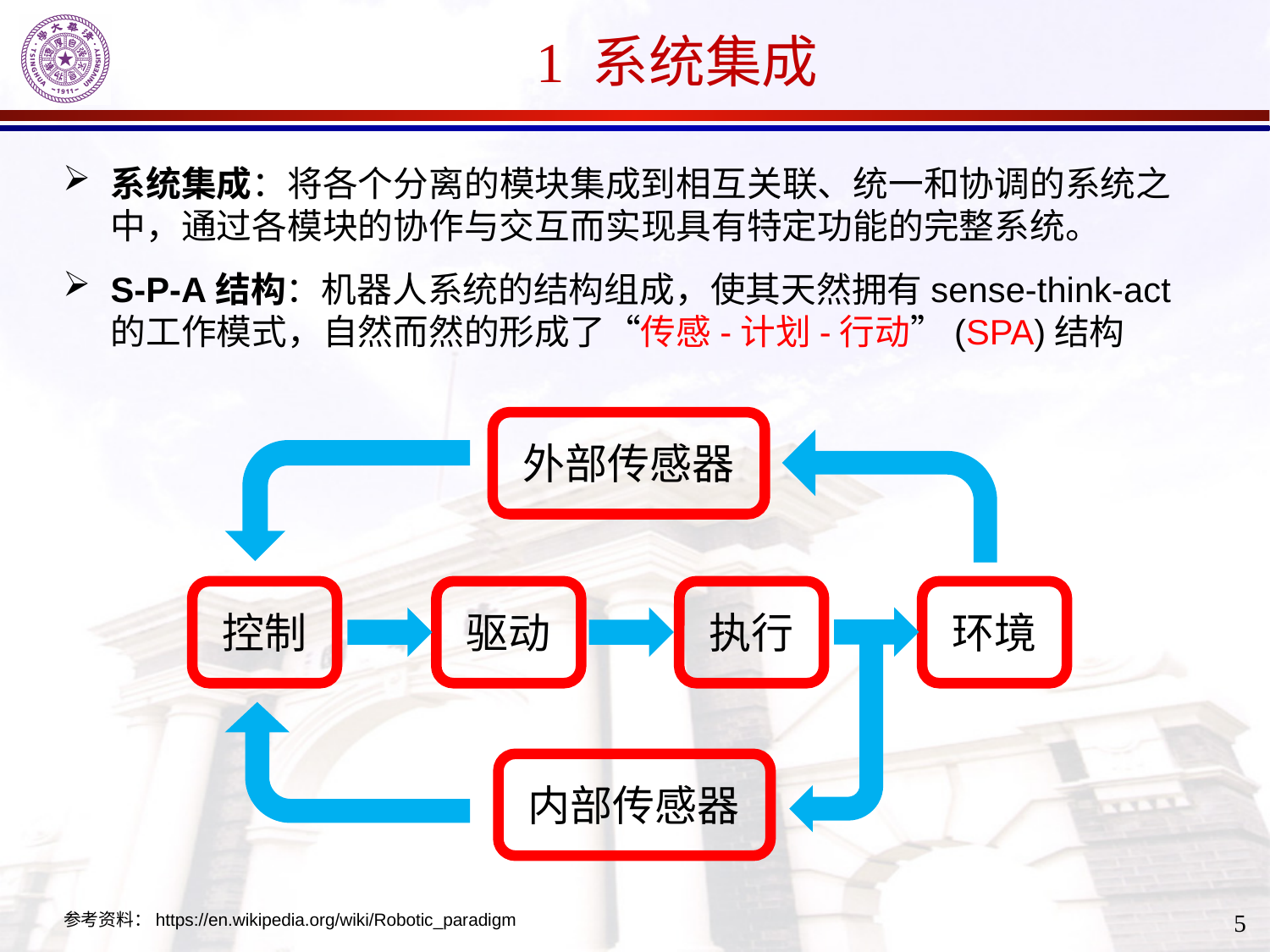

# 1 系统集成
系统集成：将各个分离的模块集成到相互关联、统一和协调的系统之中，通过各模块的协作与交互而实现具有特定功能的完整系统。
S-P-A结构：机器人系统的结构组成，使其天然拥有sense-think-act的工作模式，自然而然的形成了“传感-计划-行动”(SPA)结构

外部传感器

执行

环境

控制

驱动

内部传感器
5
参考资料：https://en.wikipedia.org/wiki/Robotic_paradigm